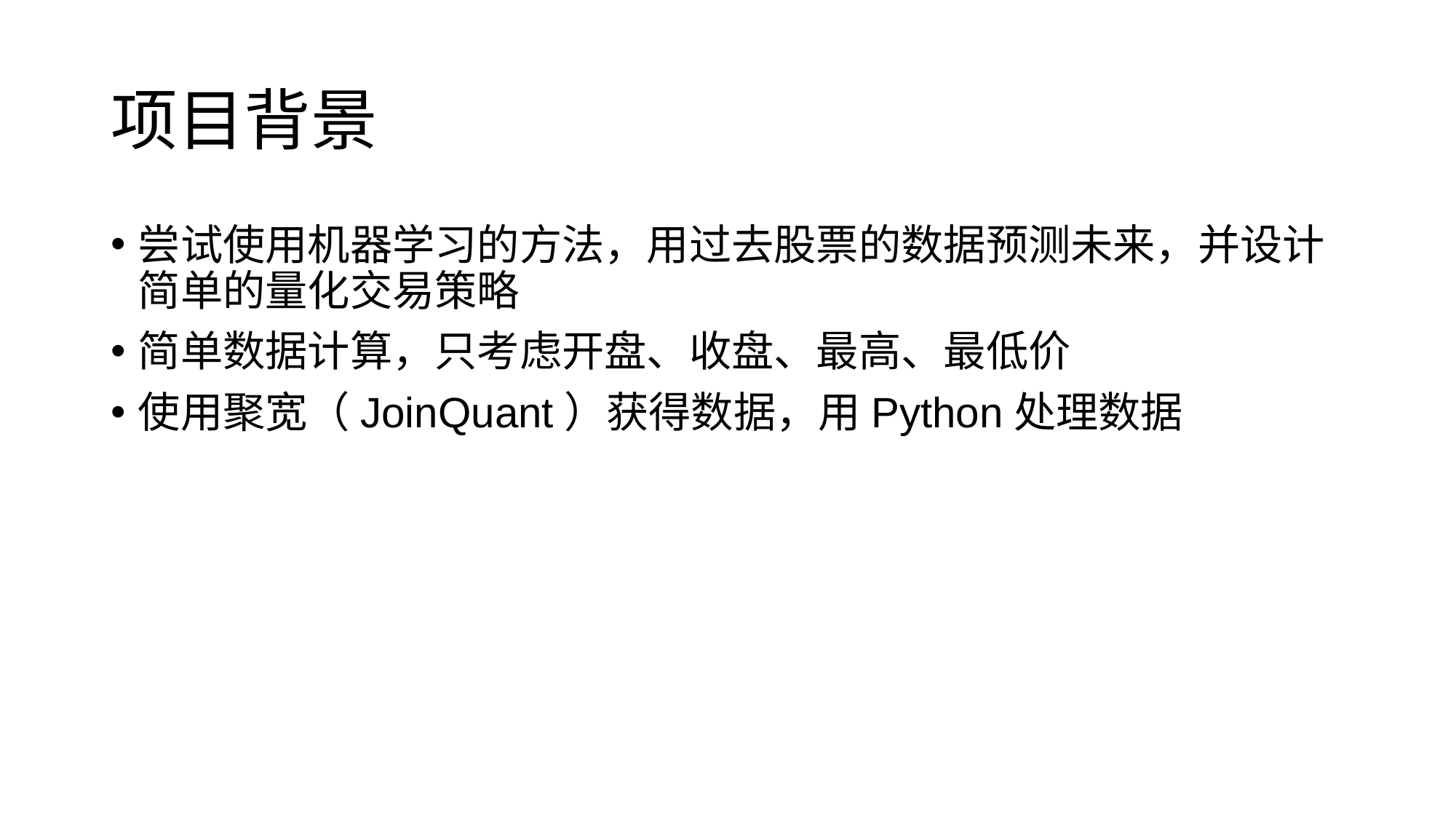

# 项目背景
尝试使用机器学习的方法，用过去股票的数据预测未来，并设计简单的量化交易策略
简单数据计算，只考虑开盘、收盘、最高、最低价
使用聚宽（JoinQuant）获得数据，用Python处理数据